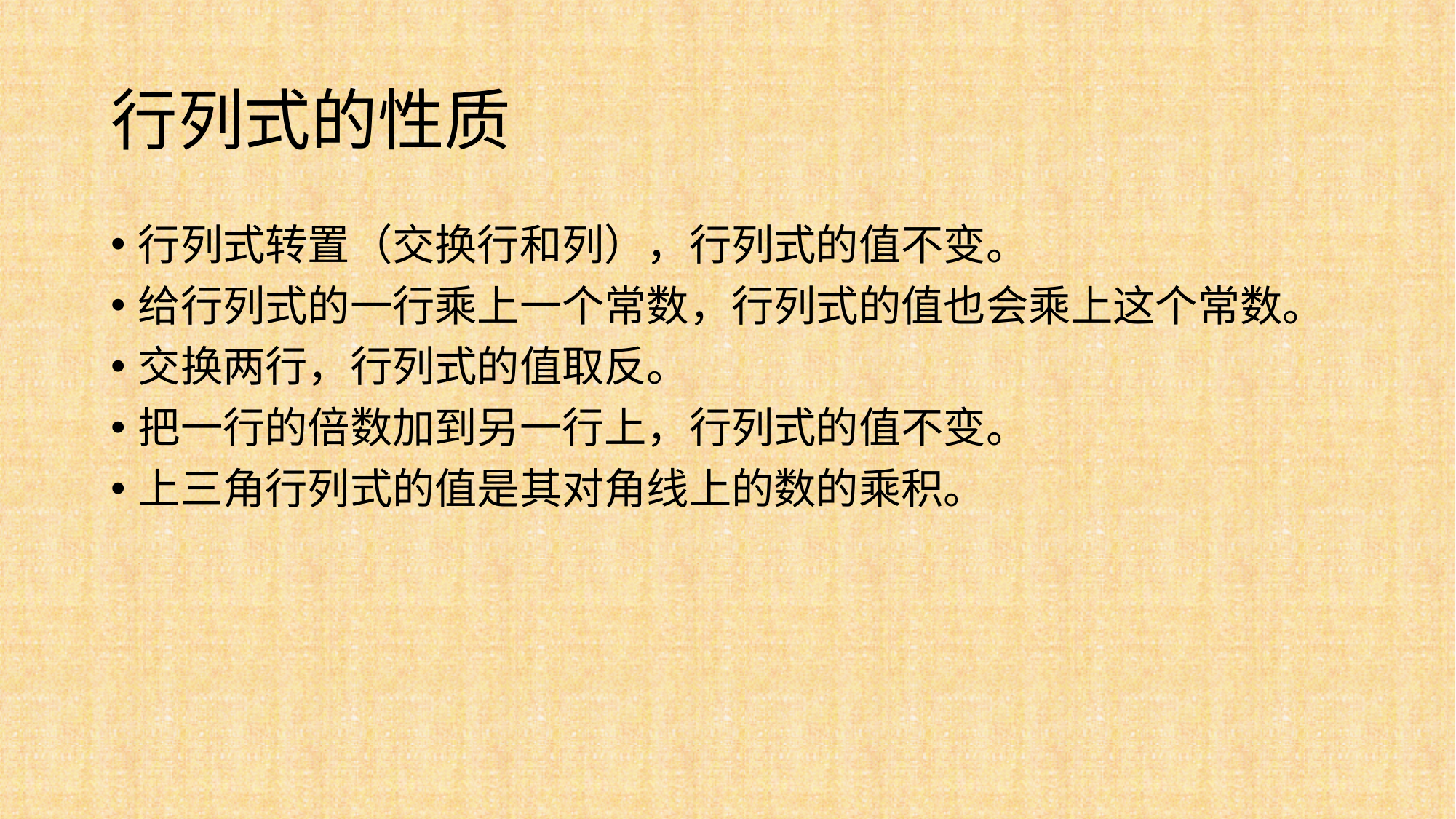

# 行列式的性质
行列式转置（交换行和列），行列式的值不变。
给行列式的一行乘上一个常数，行列式的值也会乘上这个常数。
交换两行，行列式的值取反。
把一行的倍数加到另一行上，行列式的值不变。
上三角行列式的值是其对角线上的数的乘积。